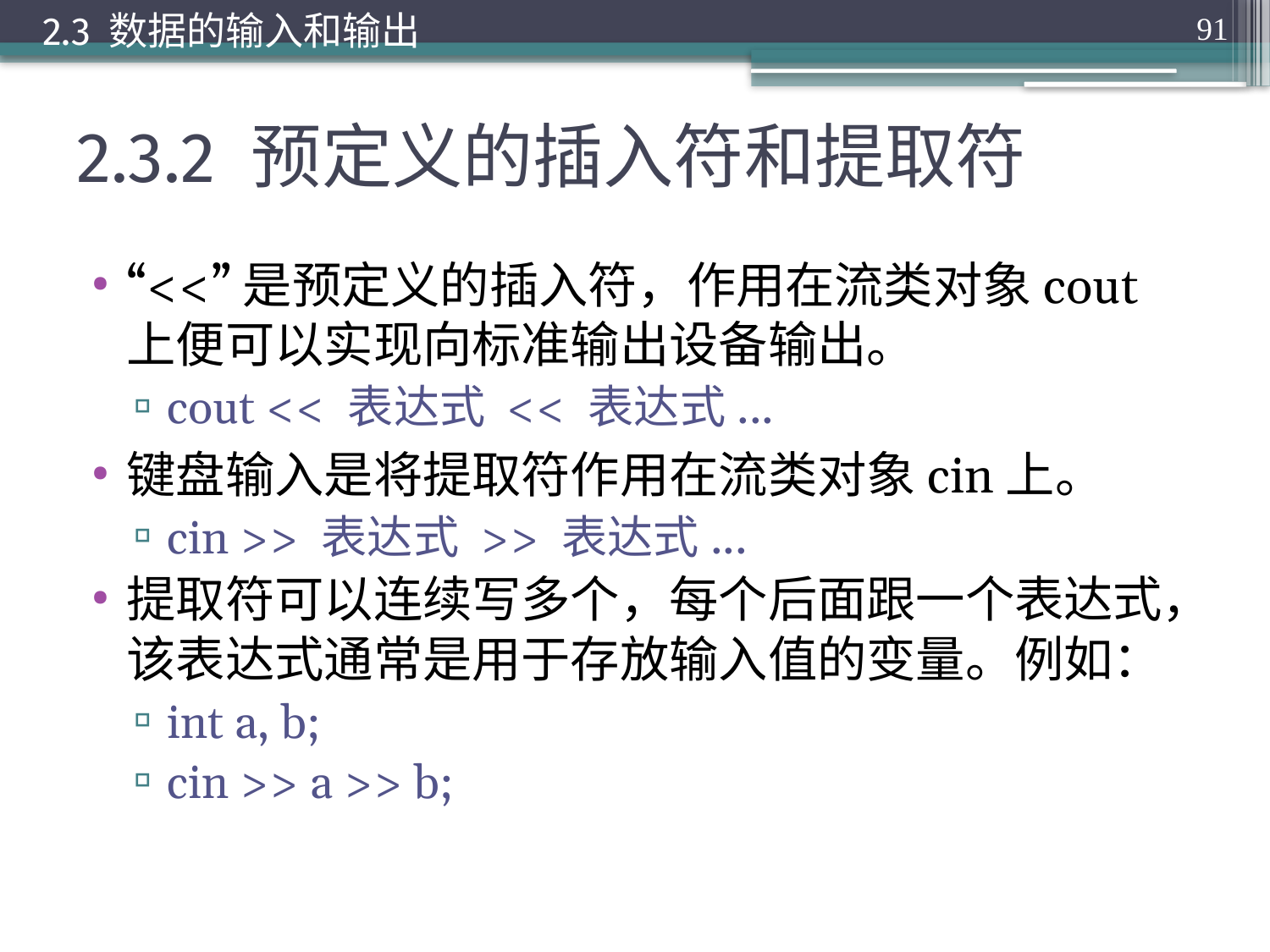

2.3 数据的输入和输出
91
# 2.3.2 预定义的插入符和提取符
“<<”是预定义的插入符，作用在流类对象cout上便可以实现向标准输出设备输出。
cout << 表达式 << 表达式...
键盘输入是将提取符作用在流类对象cin上。
cin >> 表达式 >> 表达式...
提取符可以连续写多个，每个后面跟一个表达式，该表达式通常是用于存放输入值的变量。例如：
int a, b;
cin >> a >> b;